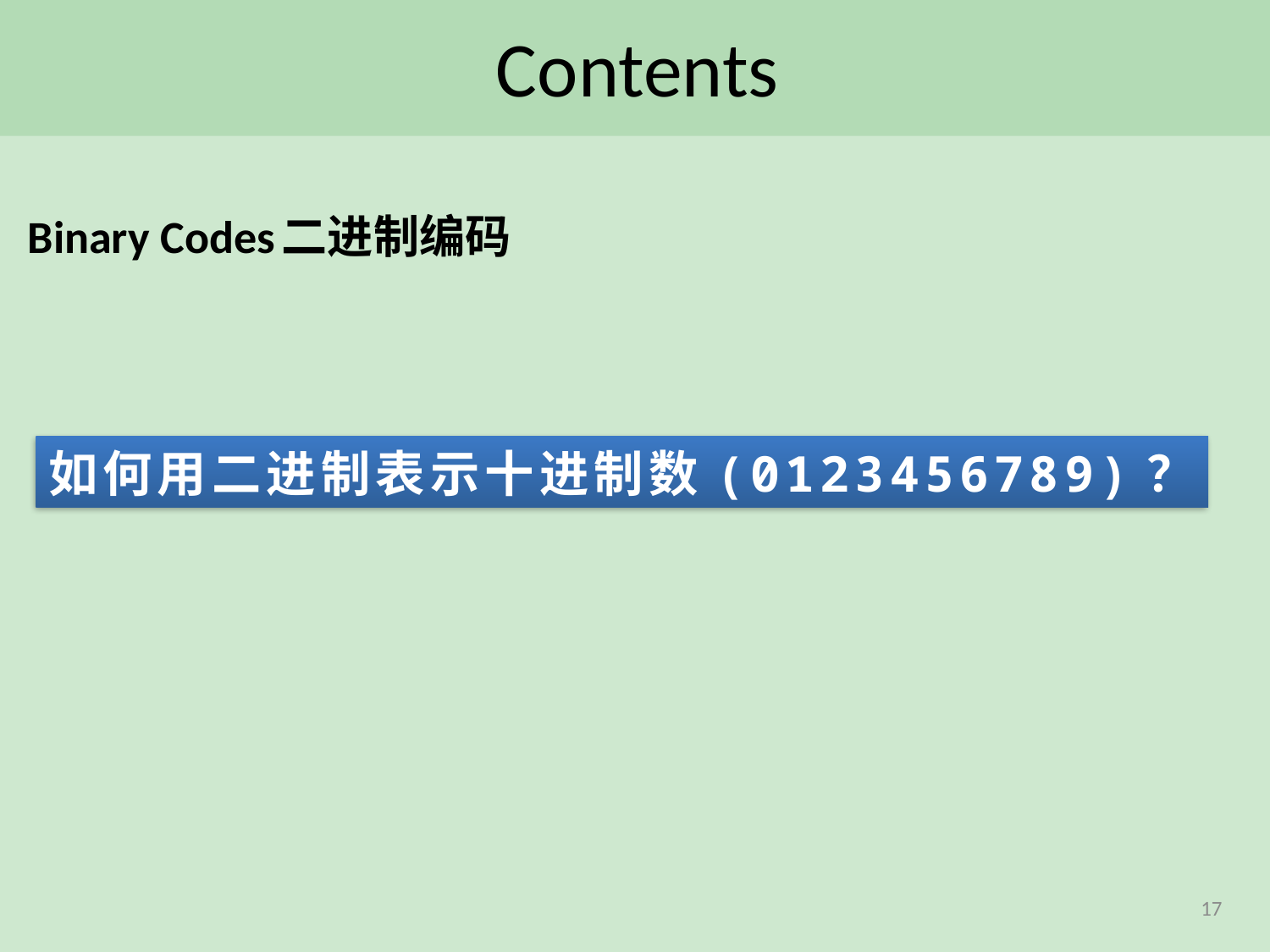

# Contents
Binary Codes	二进制编码
如何用二进制表示十进制数(0123456789)？
17